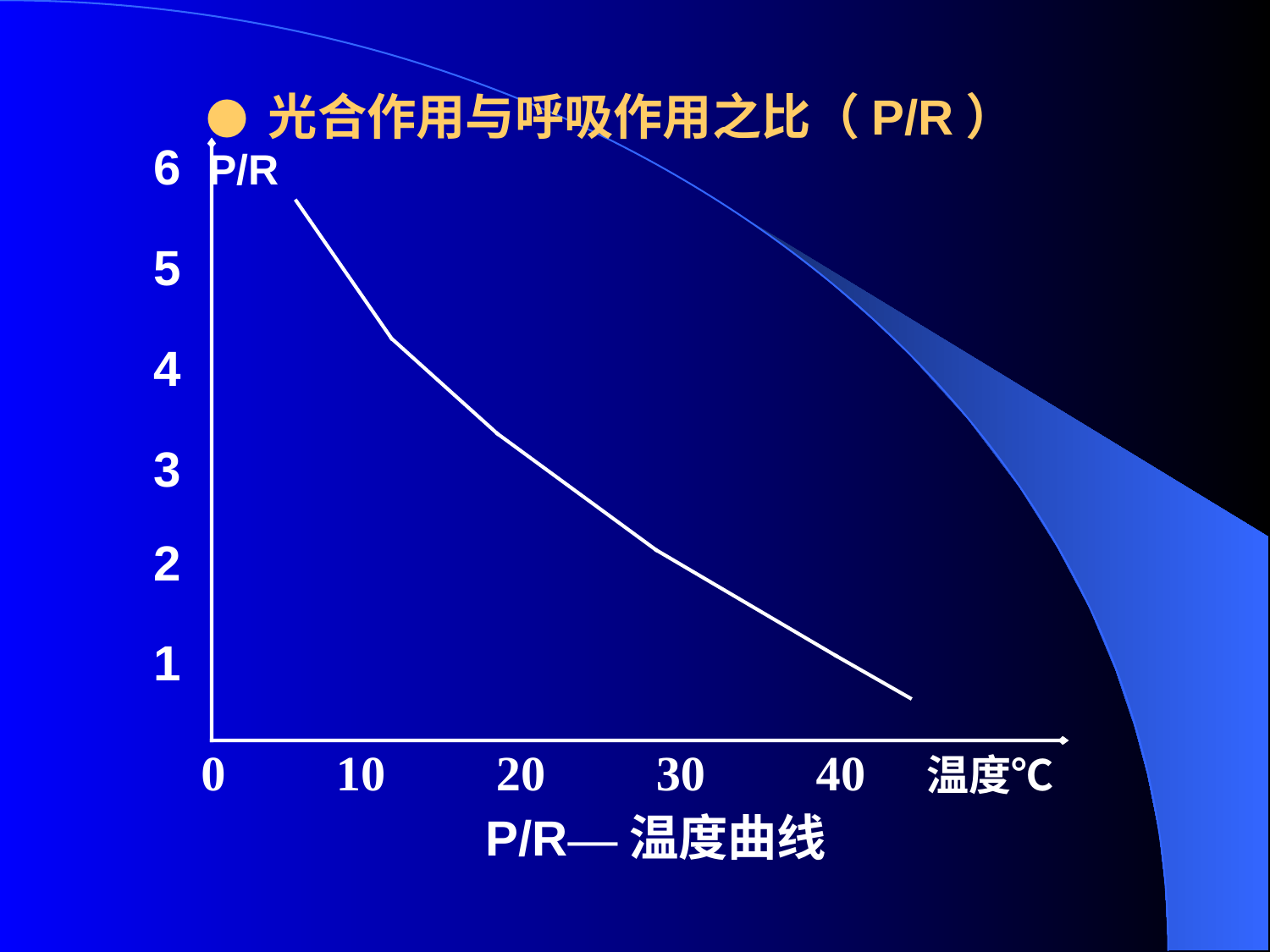

● 光合作用与呼吸作用之比（P/R）
 6  P/R

 5

 4

 3

 2

 1

     0         10         20         30         40    温度℃
P/R—温度曲线